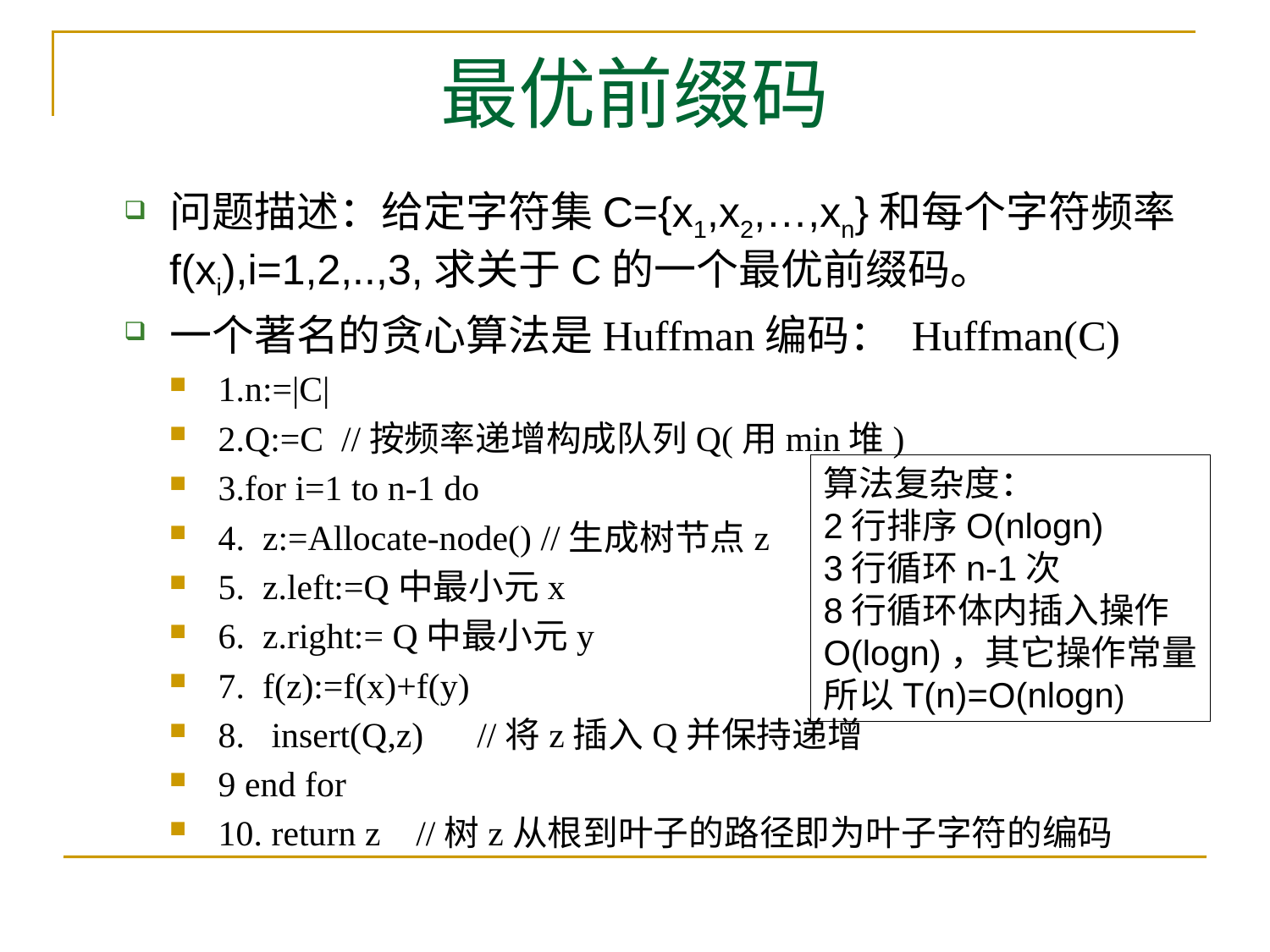

# 最优前缀码
问题描述：给定字符集C={x1,x2,…,xn}和每个字符频率f(xi),i=1,2,..,3,求关于C的一个最优前缀码。
一个著名的贪心算法是Huffman编码： Huffman(C)
1.n:=|C|
2.Q:=C  //按频率递增构成队列Q(用min堆)
3.for i=1 to n-1 do
4.  z:=Allocate-node() //生成树节点z
5.  z.left:=Q中最小元x
6.  z.right:= Q中最小元y
7.  f(z):=f(x)+f(y)
8.   insert(Q,z)      //将z插入Q并保持递增
9 end for
10. return z    //树z从根到叶子的路径即为叶子字符的编码
算法复杂度：
2行排序O(nlogn)
3行循环n-1次
8行循环体内插入操作
O(logn)，其它操作常量
所以T(n)=O(nlogn)